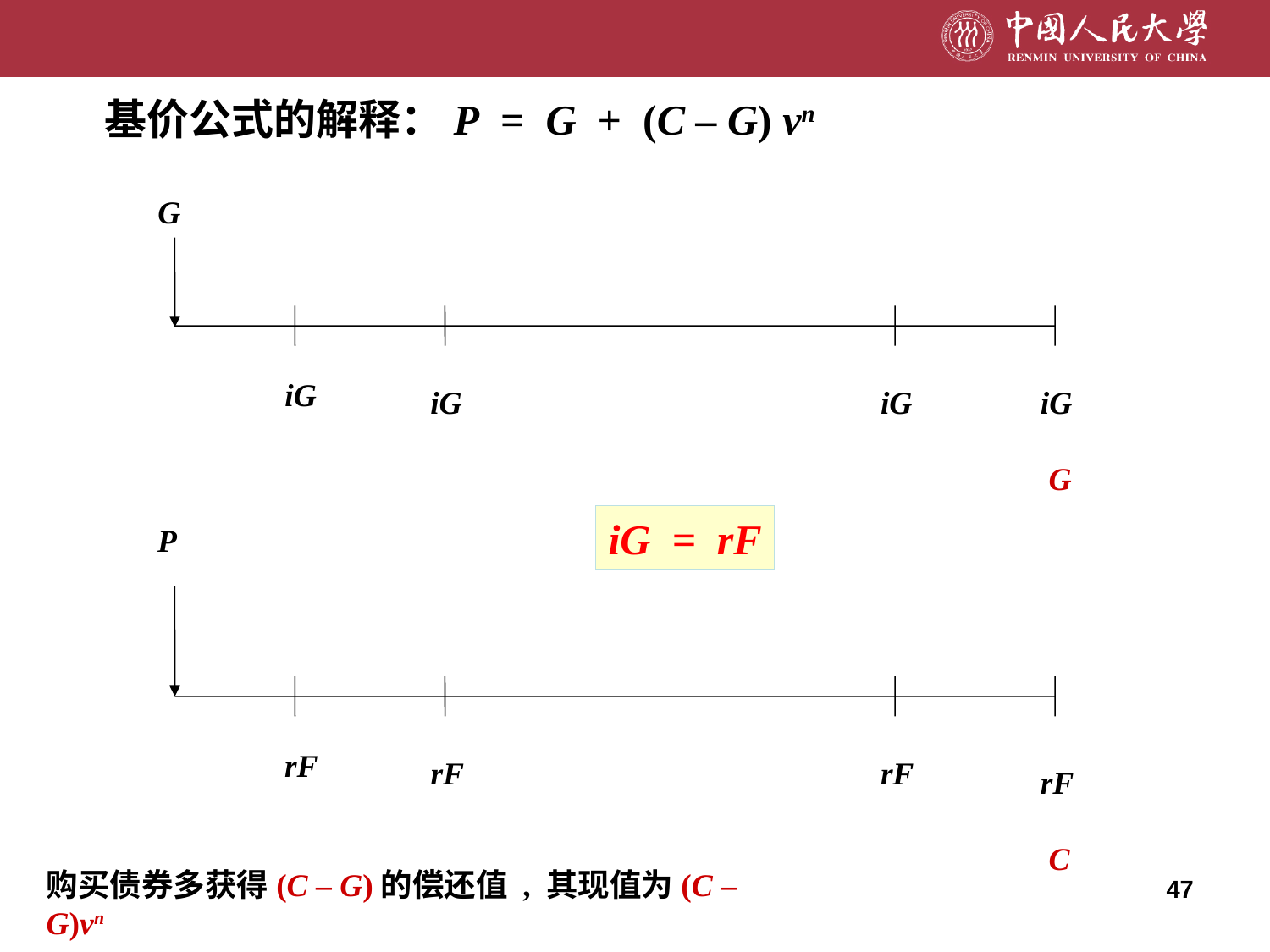

基价公式的解释：P  =  G  +  (C – G) vn
G

iG
iG
iG
iG

 G
iG  =  rF
P

rF
rF
rF
rF

 C
购买债券多获得(C – G)的偿还值 , 其现值为(C – G)vn
47